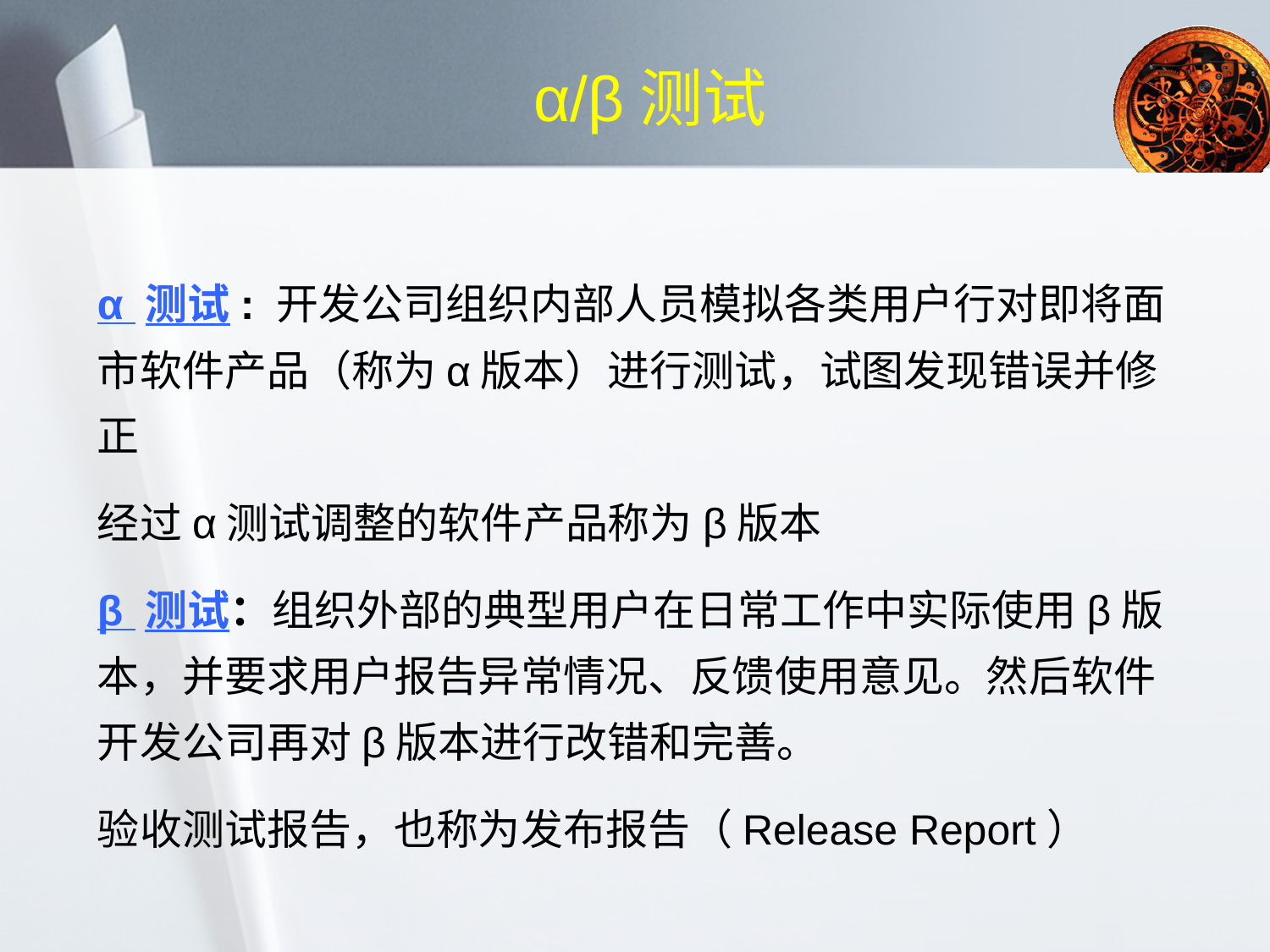

# α/β测试
α 测试: 开发公司组织内部人员模拟各类用户行对即将面市软件产品（称为α版本）进行测试，试图发现错误并修正
经过α测试调整的软件产品称为β版本
β 测试：组织外部的典型用户在日常工作中实际使用β版本，并要求用户报告异常情况、反馈使用意见。然后软件开发公司再对β版本进行改错和完善。
验收测试报告，也称为发布报告（Release Report）